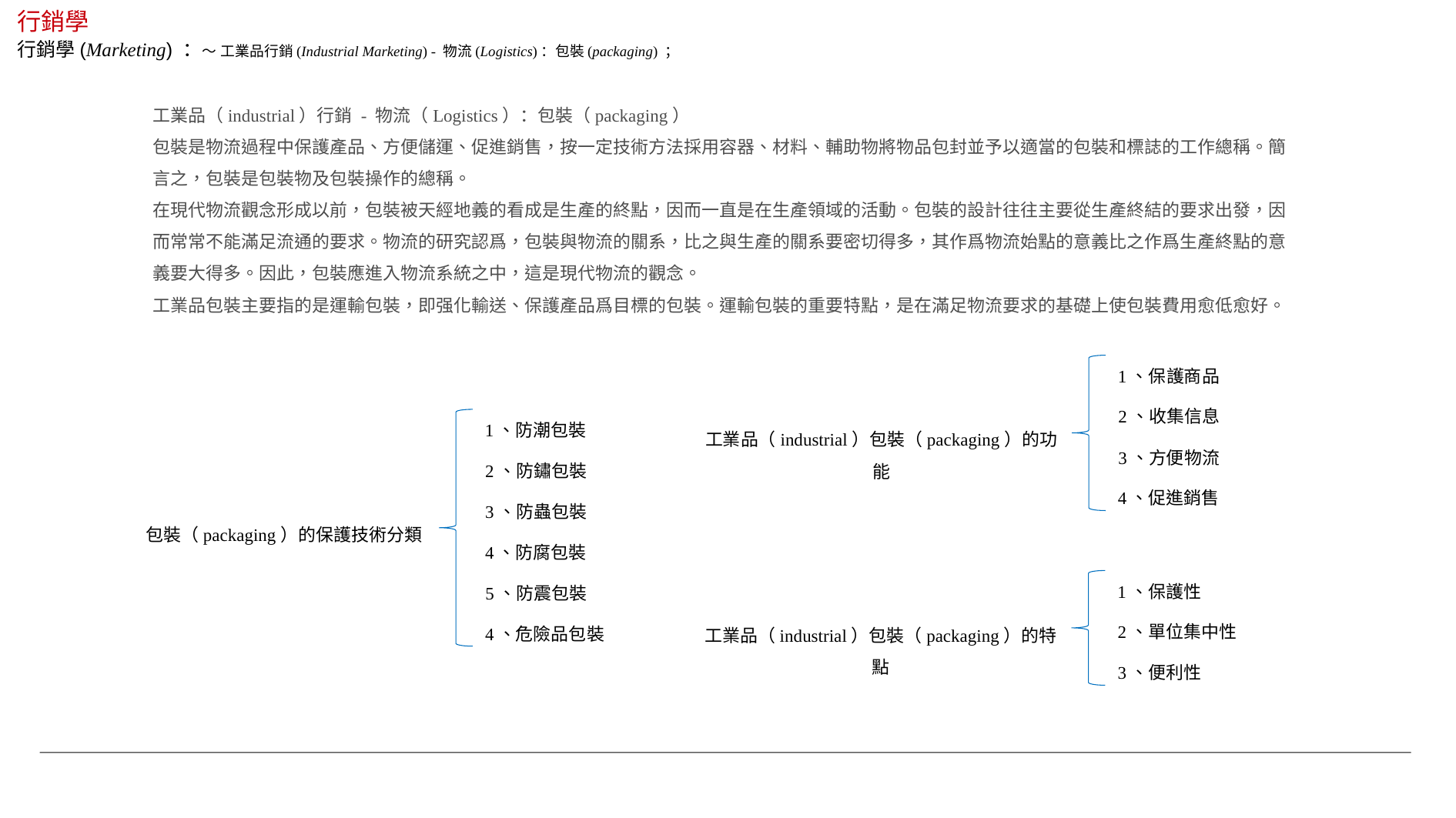

行銷學
行銷學(Marketing) ：～ 工業品行銷(Industrial Marketing) - 物流(Logistics)：包裝(packaging) ；
工業品（industrial）行銷 - 物流（Logistics）：包裝（packaging）
包裝是物流過程中保護產品、方便儲運、促進銷售，按一定技術方法採用容器、材料、輔助物將物品包封並予以適當的包裝和標誌的工作總稱。簡言之，包裝是包裝物及包裝操作的總稱。
在現代物流觀念形成以前，包裝被天經地義的看成是生產的終點，因而一直是在生產領域的活動。包裝的設計往往主要從生產終結的要求出發，因而常常不能滿足流通的要求。物流的研究認爲，包裝與物流的關系，比之與生產的關系要密切得多，其作爲物流始點的意義比之作爲生產終點的意義要大得多。因此，包裝應進入物流系統之中，這是現代物流的觀念。
工業品包裝主要指的是運輸包裝，即强化輸送、保護產品爲目標的包裝。運輸包裝的重要特點，是在滿足物流要求的基礎上使包裝費用愈低愈好。
1、保護商品

2、收集信息
1、防潮包裝

工業品（industrial）包裝（packaging）的功能
3、方便物流
2、防鏽包裝
4、促進銷售
3、防蟲包裝
包裝（packaging）的保護技術分類
4、防腐包裝
1、保護性
5、防震包裝

2、單位集中性
4、危險品包裝
工業品（industrial）包裝（packaging）的特點
3、便利性